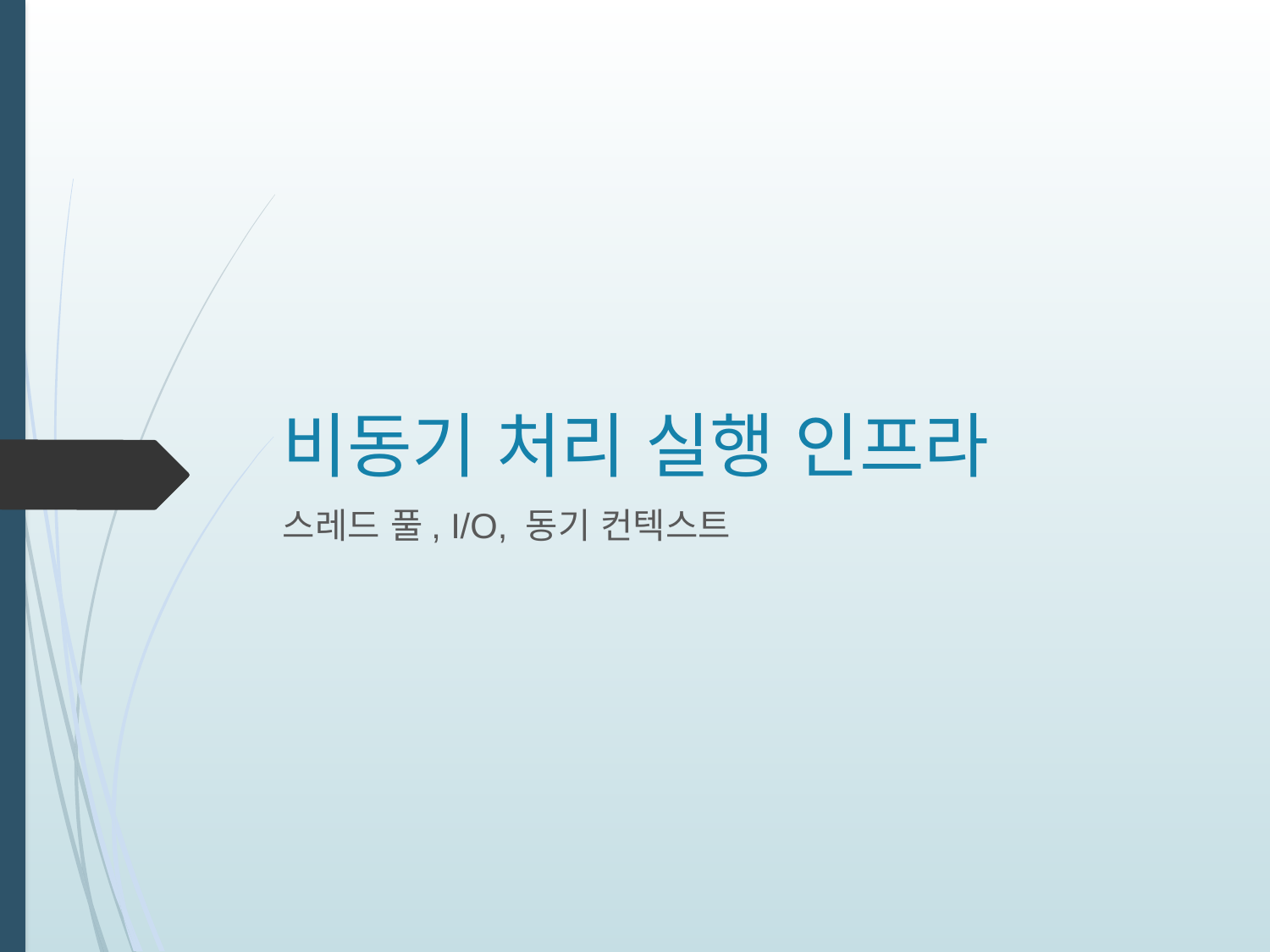

# 비동기 처리 실행 인프라
스레드 풀, I/O, 동기 컨텍스트